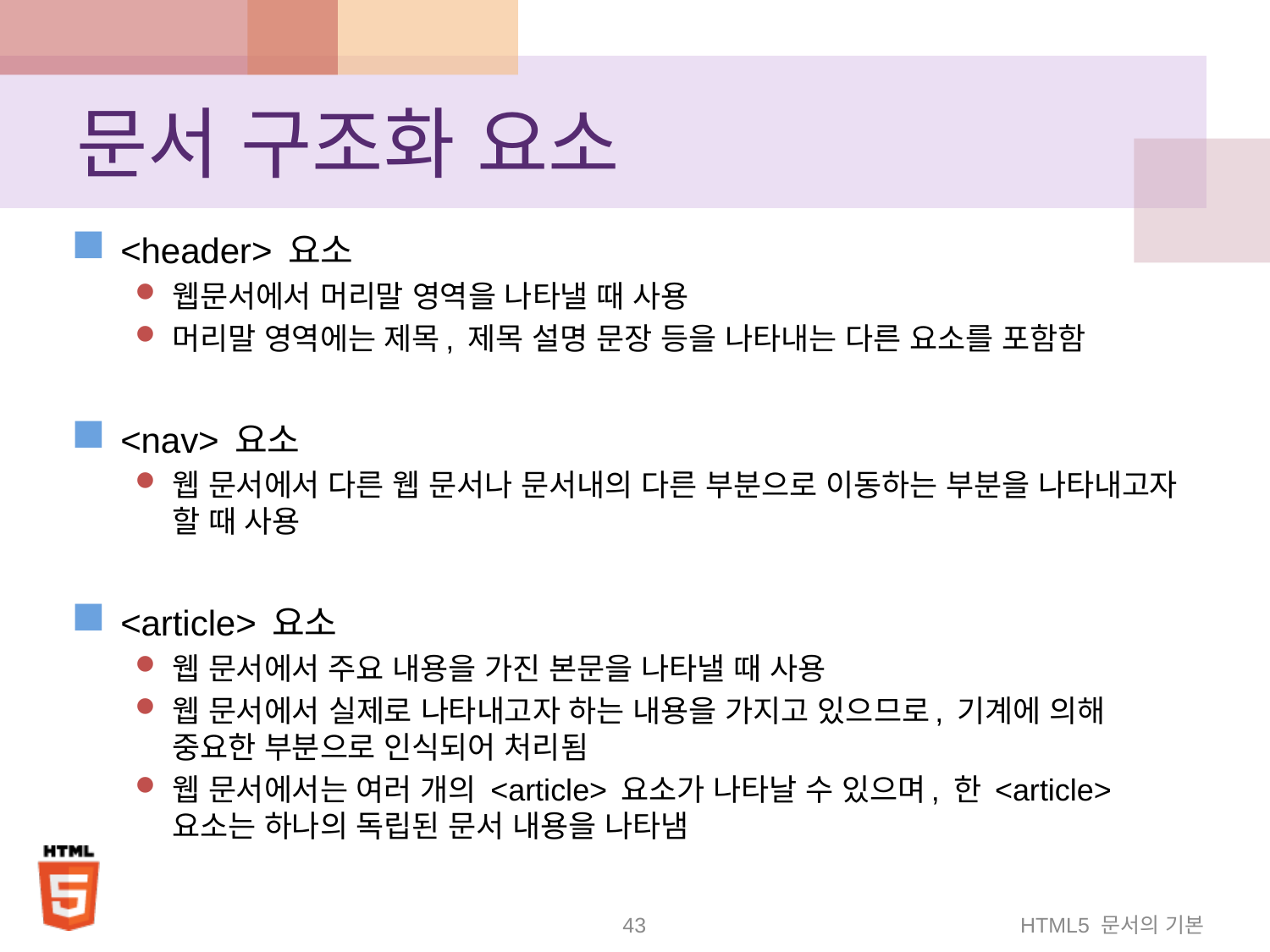

# 문서 구조화 요소
<header> 요소
웹문서에서 머리말 영역을 나타낼 때 사용
머리말 영역에는 제목, 제목 설명 문장 등을 나타내는 다른 요소를 포함함

<nav> 요소
웹 문서에서 다른 웹 문서나 문서내의 다른 부분으로 이동하는 부분을 나타내고자 할 때 사용

<article> 요소
웹 문서에서 주요 내용을 가진 본문을 나타낼 때 사용
웹 문서에서 실제로 나타내고자 하는 내용을 가지고 있으므로, 기계에 의해 중요한 부분으로 인식되어 처리됨
웹 문서에서는 여러 개의 <article> 요소가 나타날 수 있으며, 한 <article> 요소는 하나의 독립된 문서 내용을 나타냄
43
HTML5 문서의 기본